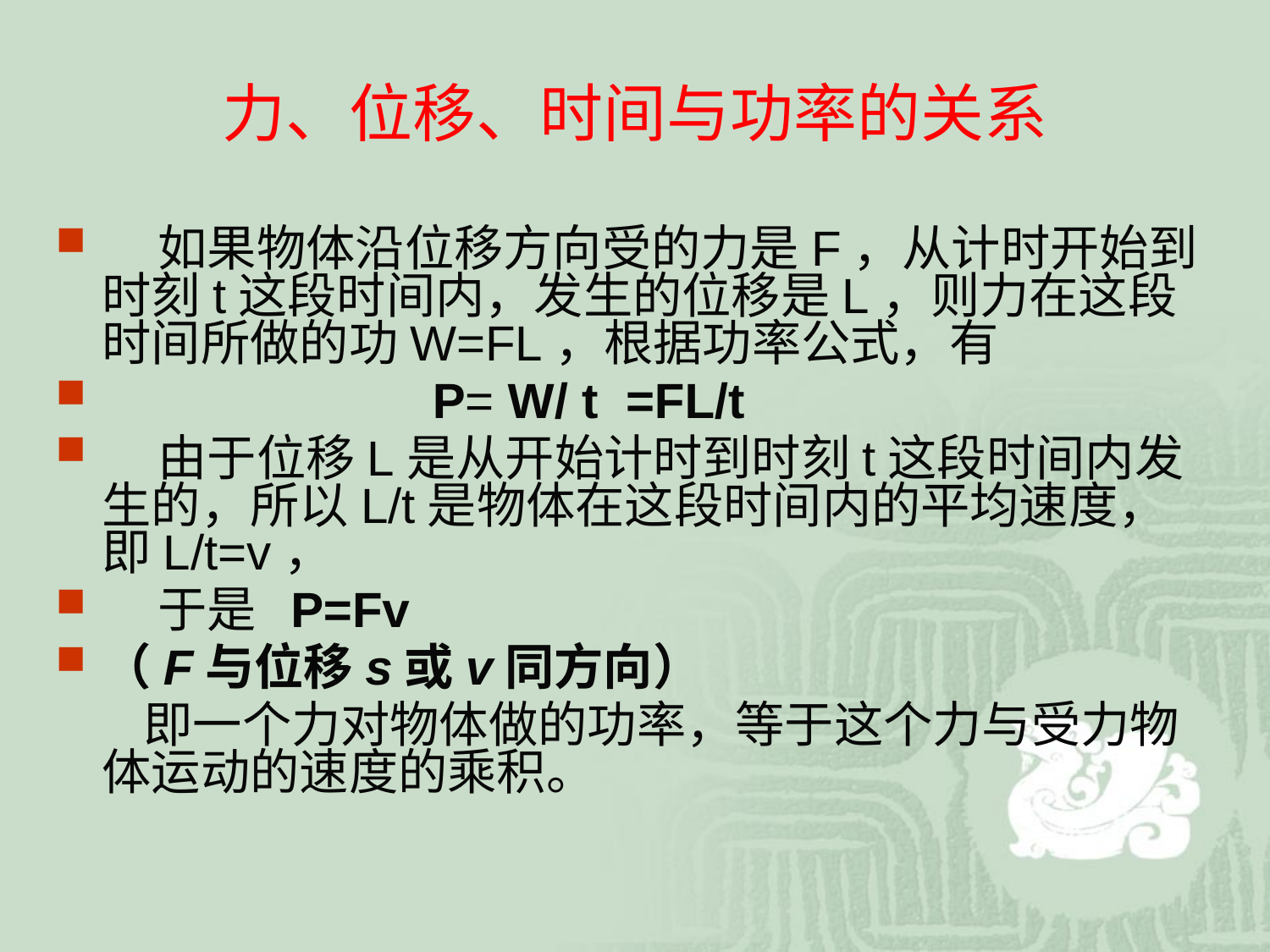

# 力、位移、时间与功率的关系
    如果物体沿位移方向受的力是F，从计时开始到时刻t这段时间内，发生的位移是L，则力在这段时间所做的功W=FL，根据功率公式，有
                        P= W/ t  =FL/t
    由于位移L是从开始计时到时刻t这段时间内发生的，所以L/t是物体在这段时间内的平均速度，即L/t=v，
    于是  P=Fv
（F与位移s或v同方向）
       即一个力对物体做的功率，等于这个力与受力物体运动的速度的乘积。